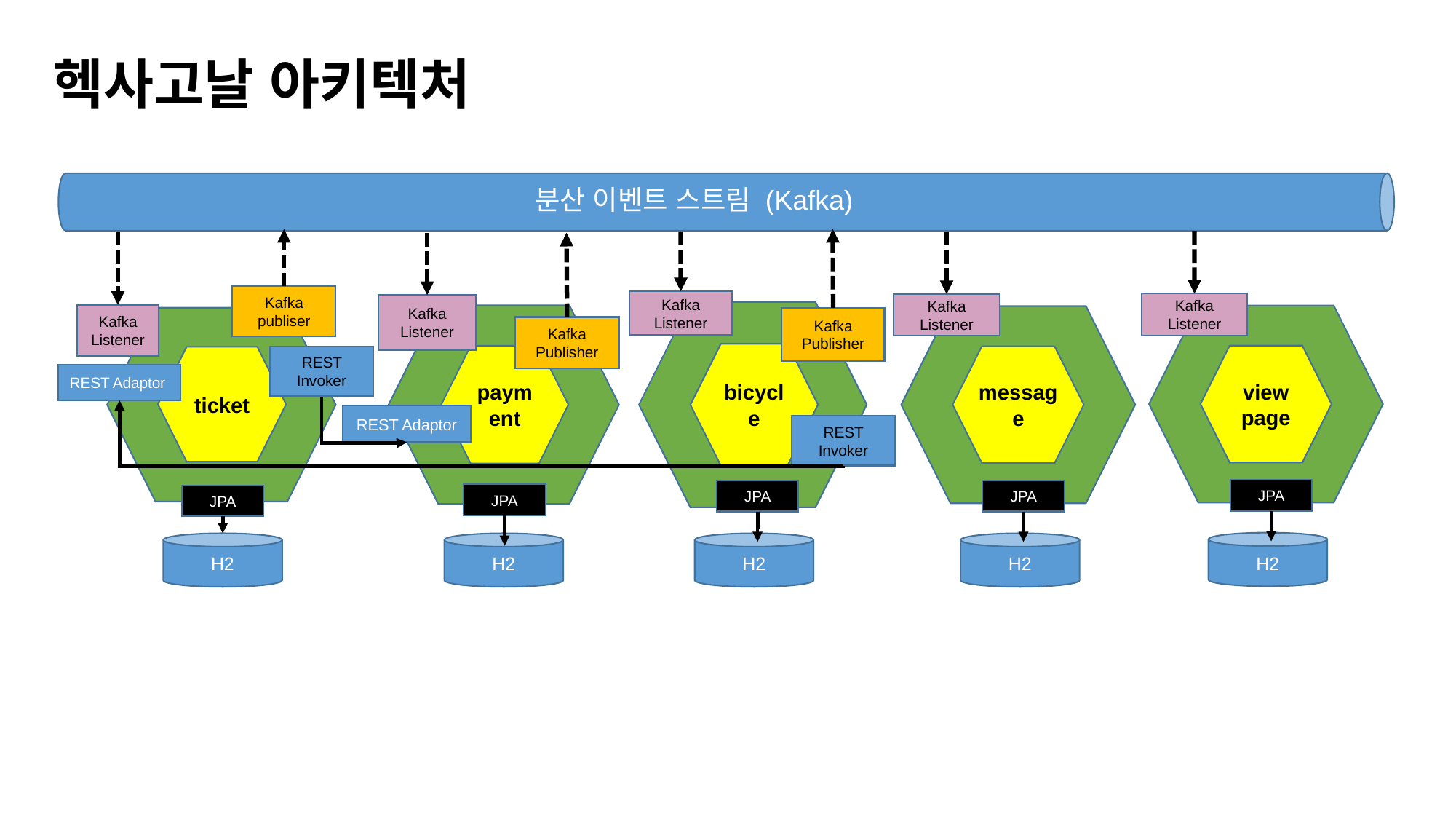

# 헥사고날 아키텍처
분산 이벤트 스트림 (Kafka)
Kafka publiser
Kafka Listener
store
Kafka Publisher
bicycle
Kafka Listener
customer
view
page
Kafka Listener
customer
message
Kafka Listener
Kafka Listener
pay
Kafka Publisher
payment
REST Adaptor
app
REST Invoker
ticket
REST Adaptor
REST Invoker
JPA
JPA
JPA
JPA
JPA
H2
H2
H2
H2
H2